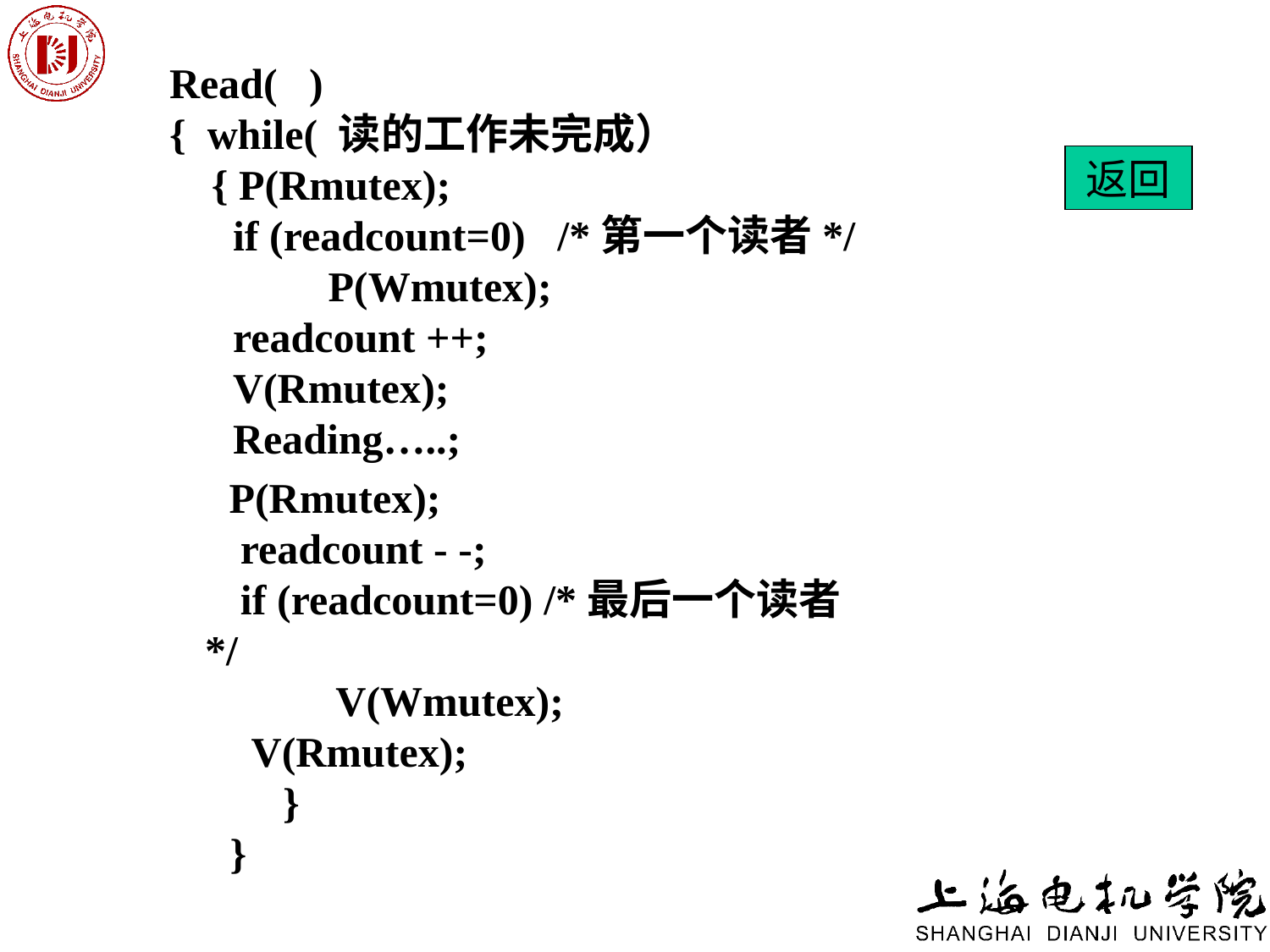

# 例五-1
Read(   )
{  while( 读的工作未完成）
    { P(Rmutex);
      if (readcount=0)   /*第一个读者*/
               P(Wmutex);
      readcount ++;
      V(Rmutex);
      Reading…..;
返回
 P(Rmutex);
  readcount - -;
  if (readcount=0) /*最后一个读者*/
           V(Wmutex);
   V(Rmutex);
      }
 }